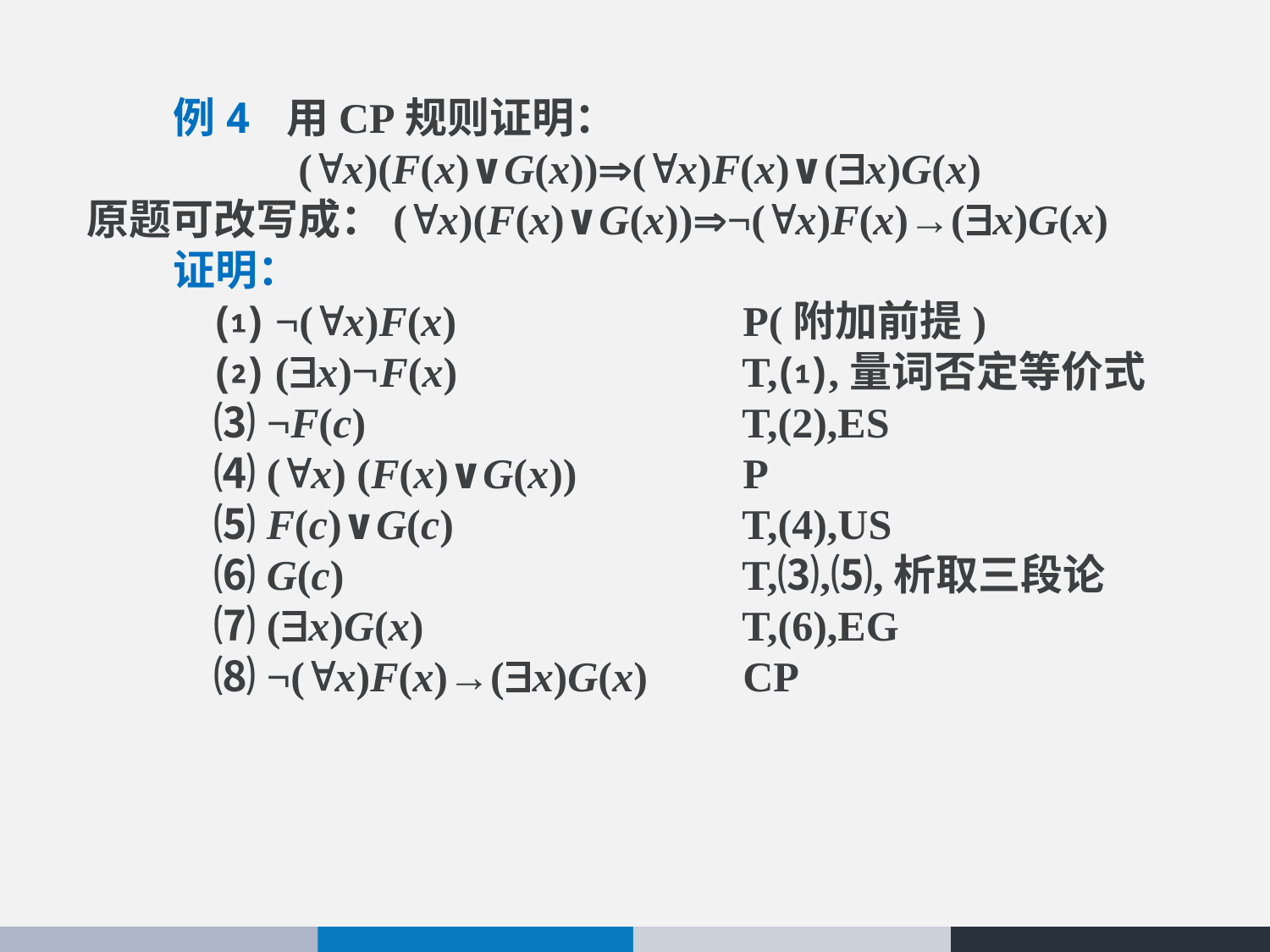

例4 用CP规则证明：
                    (∀x)(F(x)∨G(x))⇒(∀x)F(x)∨(∃x)G(x)
原题可改写成：(∀x)(F(x)∨G(x))⇒¬(∀x)F(x)→(∃x)G(x)
        证明：
	⑴ ¬(∀x)F(x)	                          P(附加前提)
	⑵ (∃x)¬F(x)	                          T,⑴,量词否定等价式
	⑶ ¬F(c)	                          T,(2),ES
	⑷ (∀x) (F(x)∨G(x))	              P
	⑸ F(c)∨G(c)	                          T,(4),US
	⑹ G(c)	                          T,⑶,⑸,析取三段论
	⑺ (∃x)G(x)	                          T,(6),EG
	⑻ ¬(∀x)F(x)→(∃x)G(x)	  CP